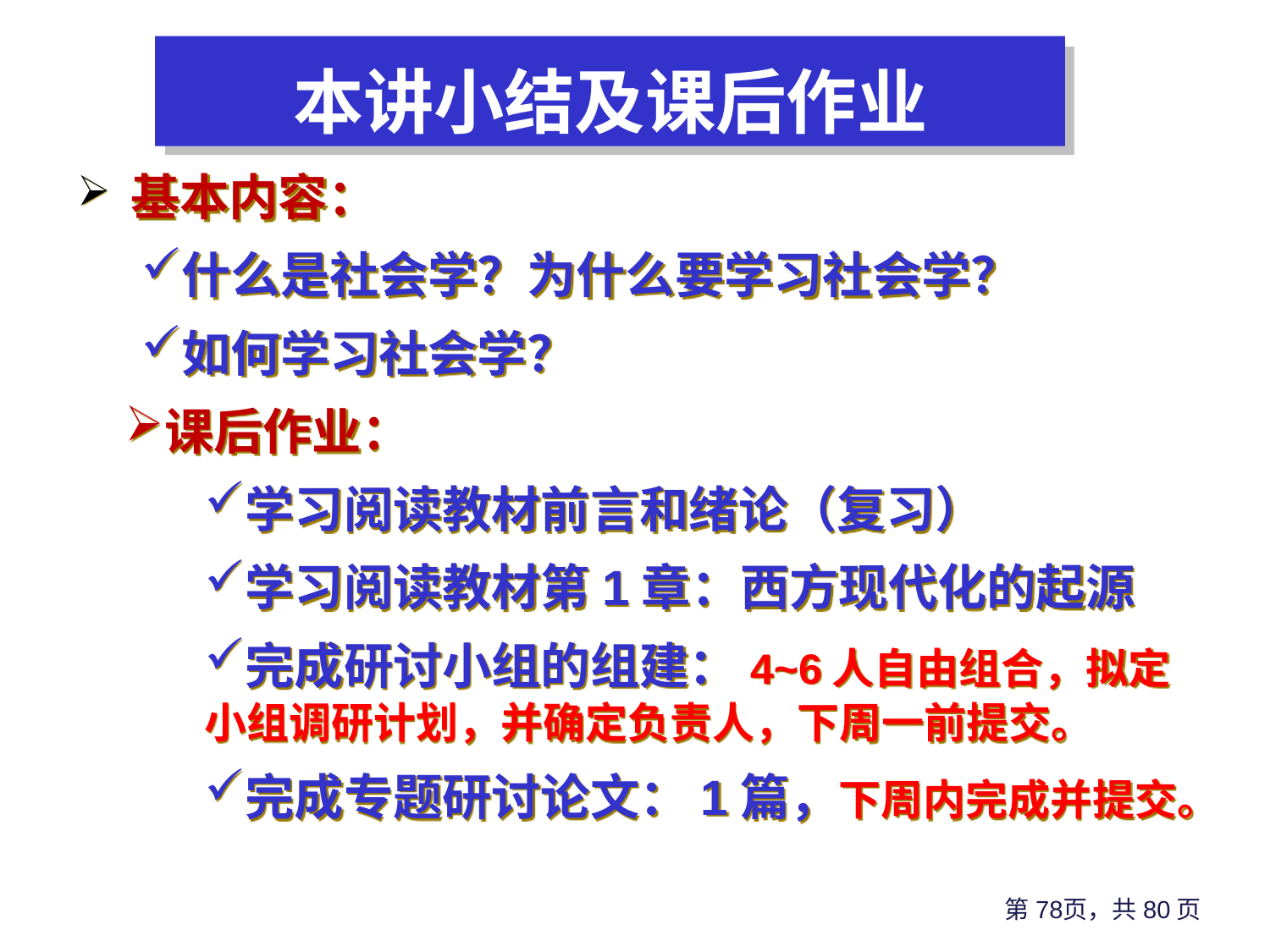

本讲小结及课后作业
 基本内容：
什么是社会学？为什么要学习社会学？
如何学习社会学？
课后作业：
学习阅读教材前言和绪论（复习）
学习阅读教材第1章：西方现代化的起源
完成研讨小组的组建：4~6人自由组合，拟定小组调研计划，并确定负责人，下周一前提交。
完成专题研讨论文：1篇，下周内完成并提交。
第78页，共80页